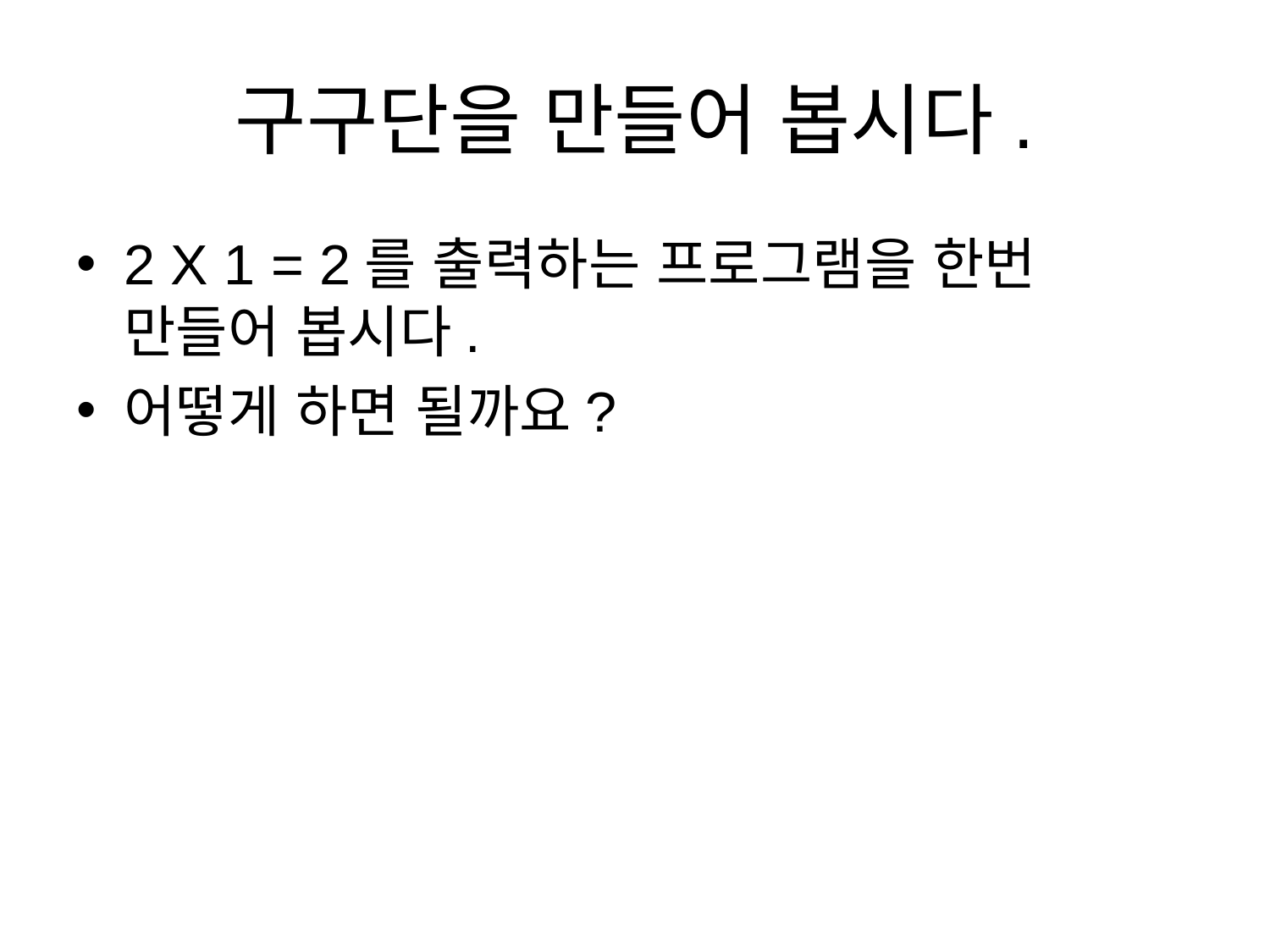

# 구구단을 만들어 봅시다.
2 X 1 = 2를 출력하는 프로그램을 한번 만들어 봅시다.
어떻게 하면 될까요?